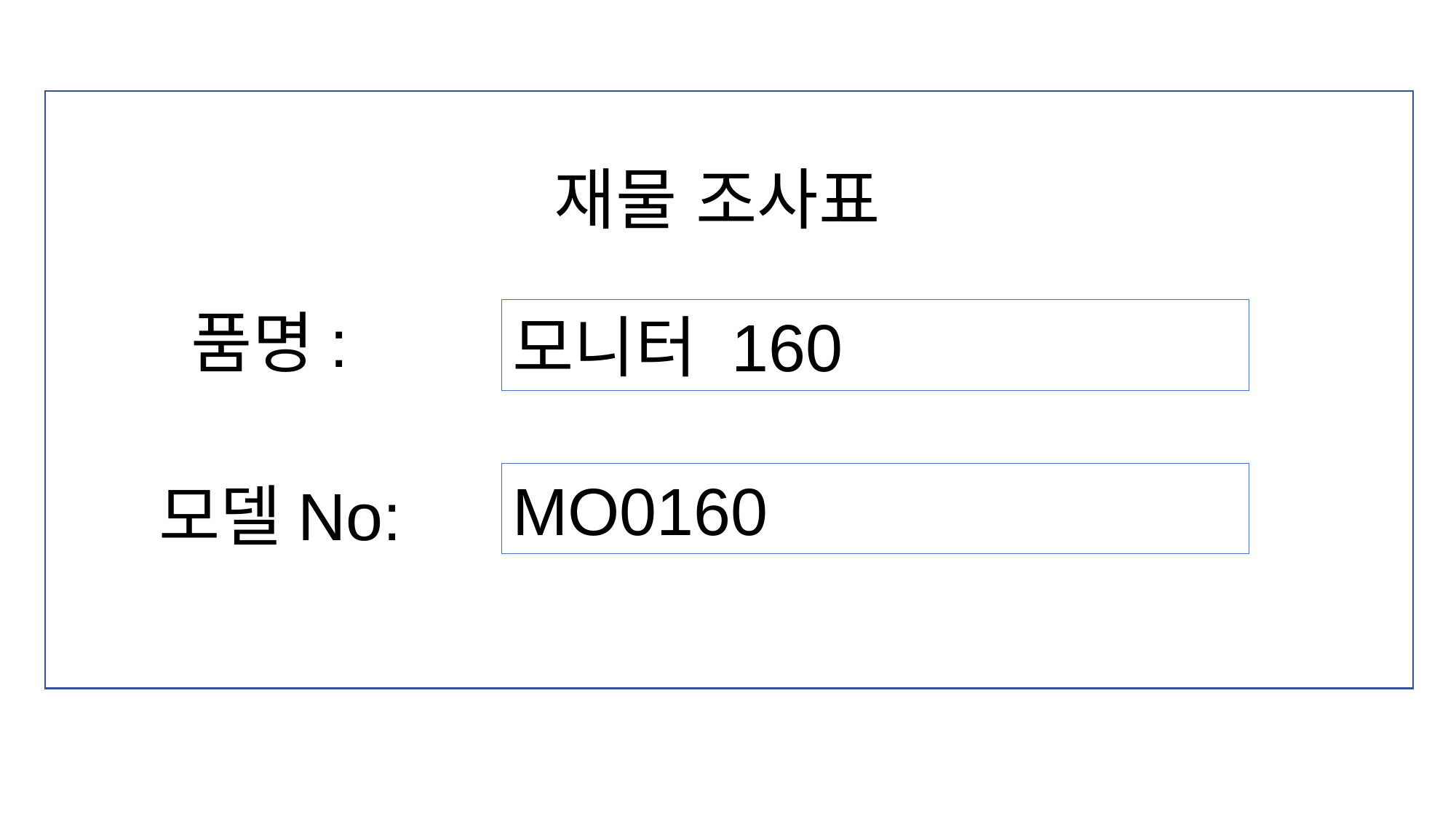

재물 조사표
품명:
모니터 160
MO0160
모델No: